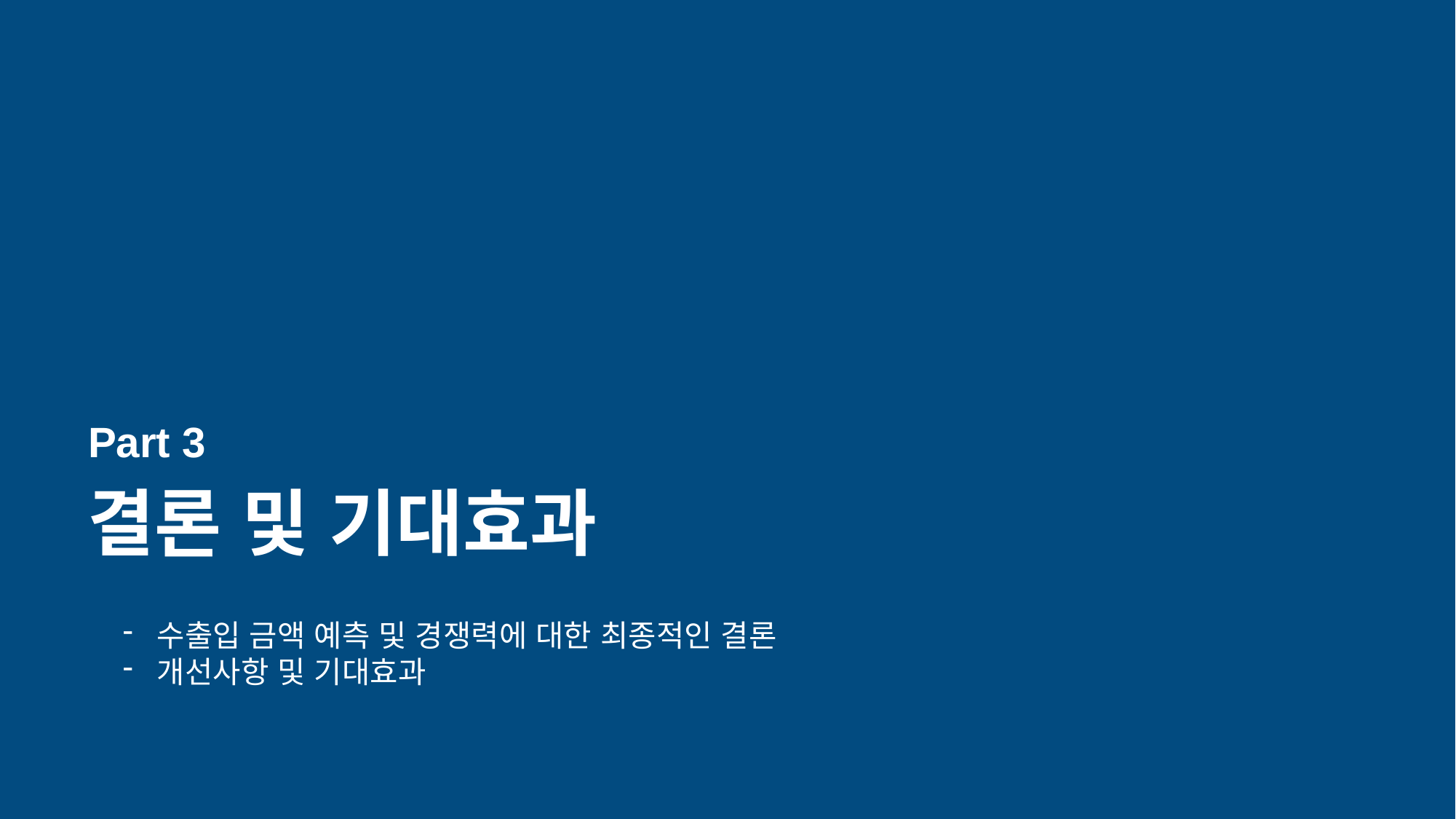

Part 3
결론 및 기대효과
수출입 금액 예측 및 경쟁력에 대한 최종적인 결론
개선사항 및 기대효과